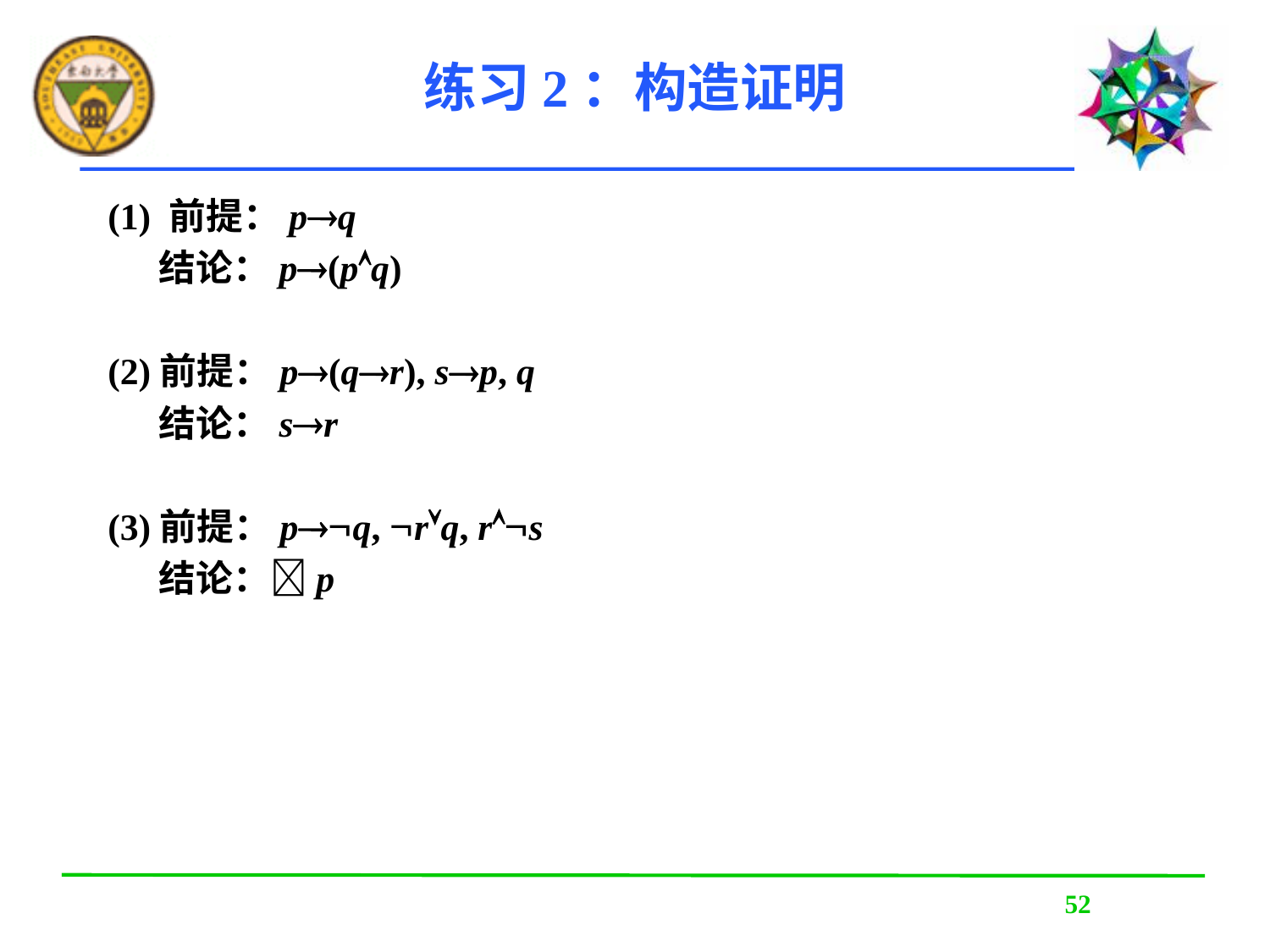

# 练习2：构造证明
(1) 前提：p→q
     结论：p→(p∧q)

(2)前提：p→(q→r), s→p, q
     结论：s→r

(3)前提：p→¬q, ¬r∨q, r∧¬s
     结论：¬p